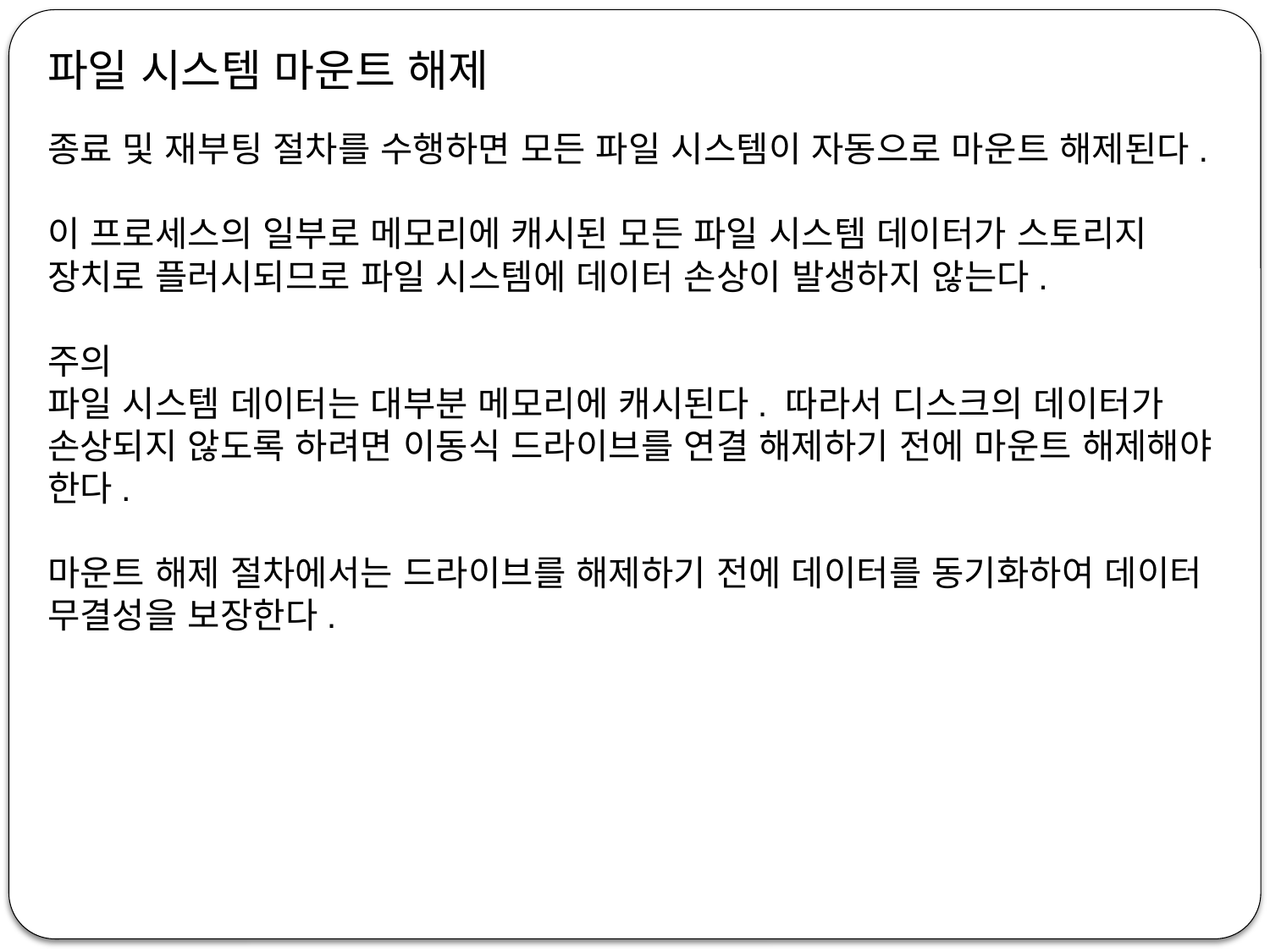

파일 시스템 마운트 해제

종료 및 재부팅 절차를 수행하면 모든 파일 시스템이 자동으로 마운트 해제된다.

이 프로세스의 일부로 메모리에 캐시된 모든 파일 시스템 데이터가 스토리지 장치로 플러시되므로 파일 시스템에 데이터 손상이 발생하지 않는다.

주의
파일 시스템 데이터는 대부분 메모리에 캐시된다. 따라서 디스크의 데이터가 손상되지 않도록 하려면 이동식 드라이브를 연결 해제하기 전에 마운트 해제해야 한다.

마운트 해제 절차에서는 드라이브를 해제하기 전에 데이터를 동기화하여 데이터 무결성을 보장한다.